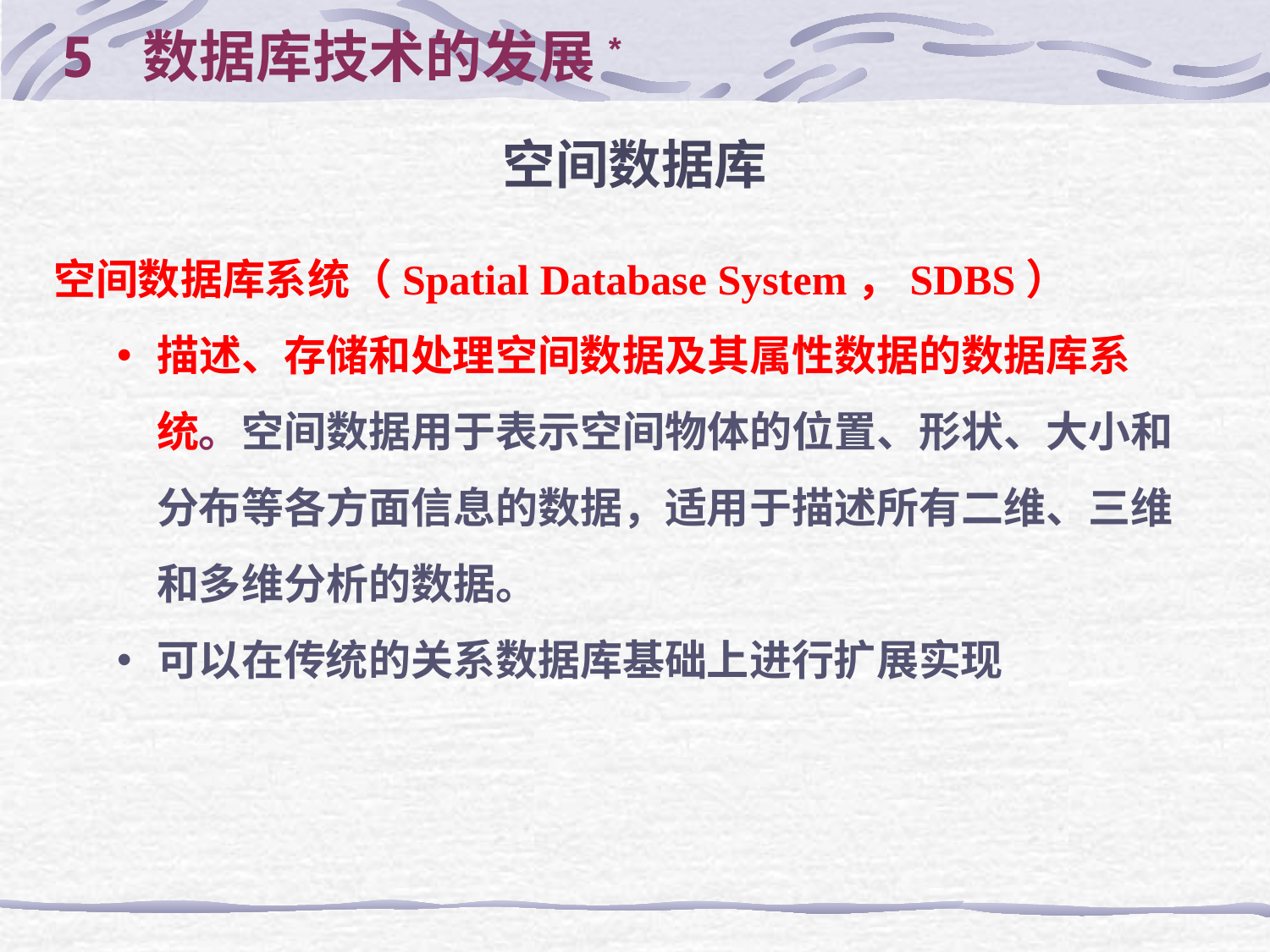

5 数据库技术的发展*
空间数据库
空间数据库系统（Spatial Database System，SDBS）
描述、存储和处理空间数据及其属性数据的数据库系统。空间数据用于表示空间物体的位置、形状、大小和分布等各方面信息的数据，适用于描述所有二维、三维和多维分析的数据。
可以在传统的关系数据库基础上进行扩展实现